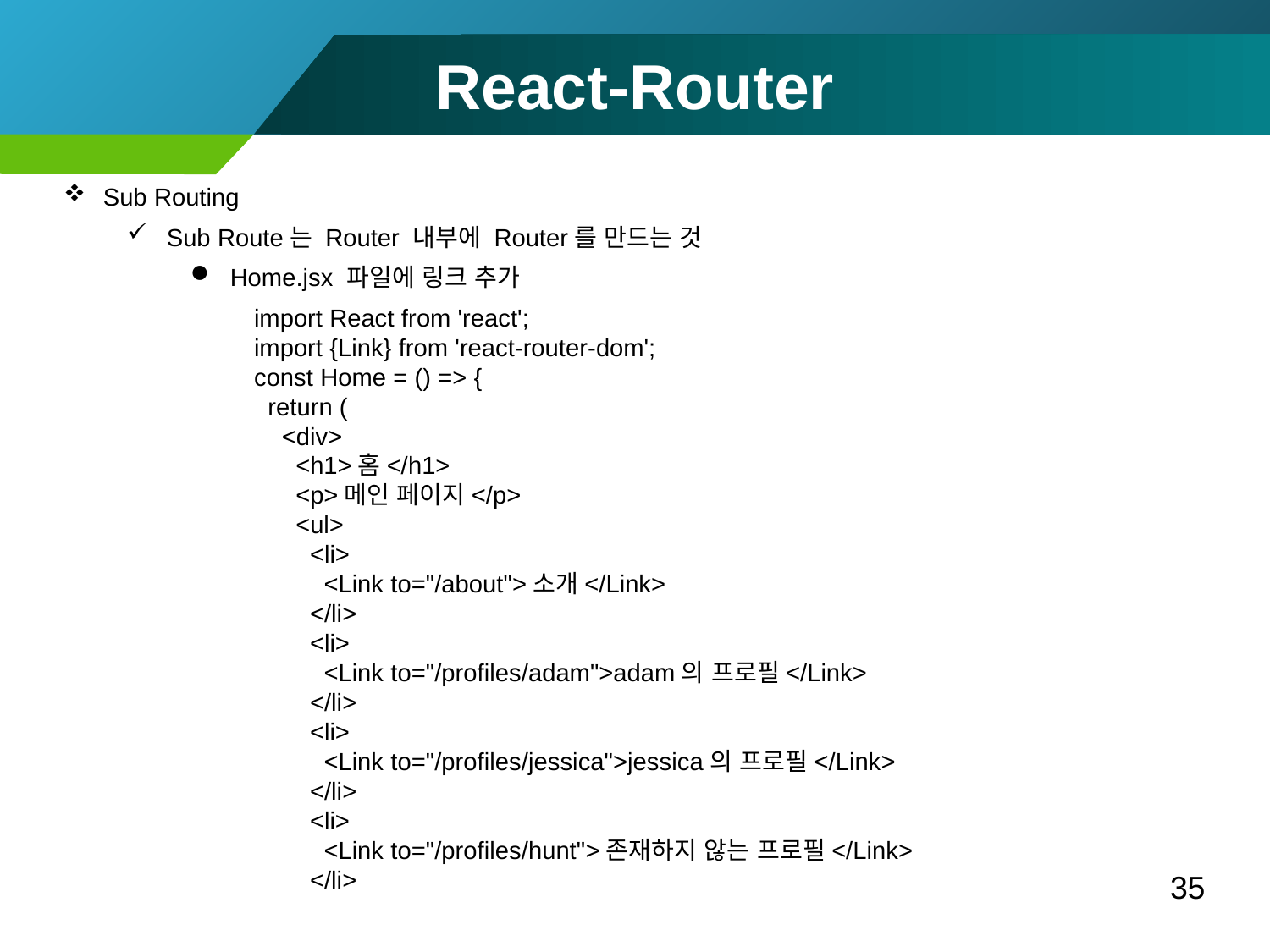

React-Router
Sub Routing
Sub Route는 Router 내부에 Router를 만드는 것
Home.jsx 파일에 링크 추가
import React from 'react';
import {Link} from 'react-router-dom';
const Home = () => {
  return (
    <div>
      <h1>홈</h1>
      <p>메인 페이지</p>
      <ul>
        <li>
          <Link to="/about">소개</Link>
        </li>
        <li>
          <Link to="/profiles/adam">adam의 프로필</Link>
        </li>
        <li>
          <Link to="/profiles/jessica">jessica의 프로필</Link>
        </li>
        <li>
          <Link to="/profiles/hunt">존재하지 않는 프로필</Link>
        </li>
35